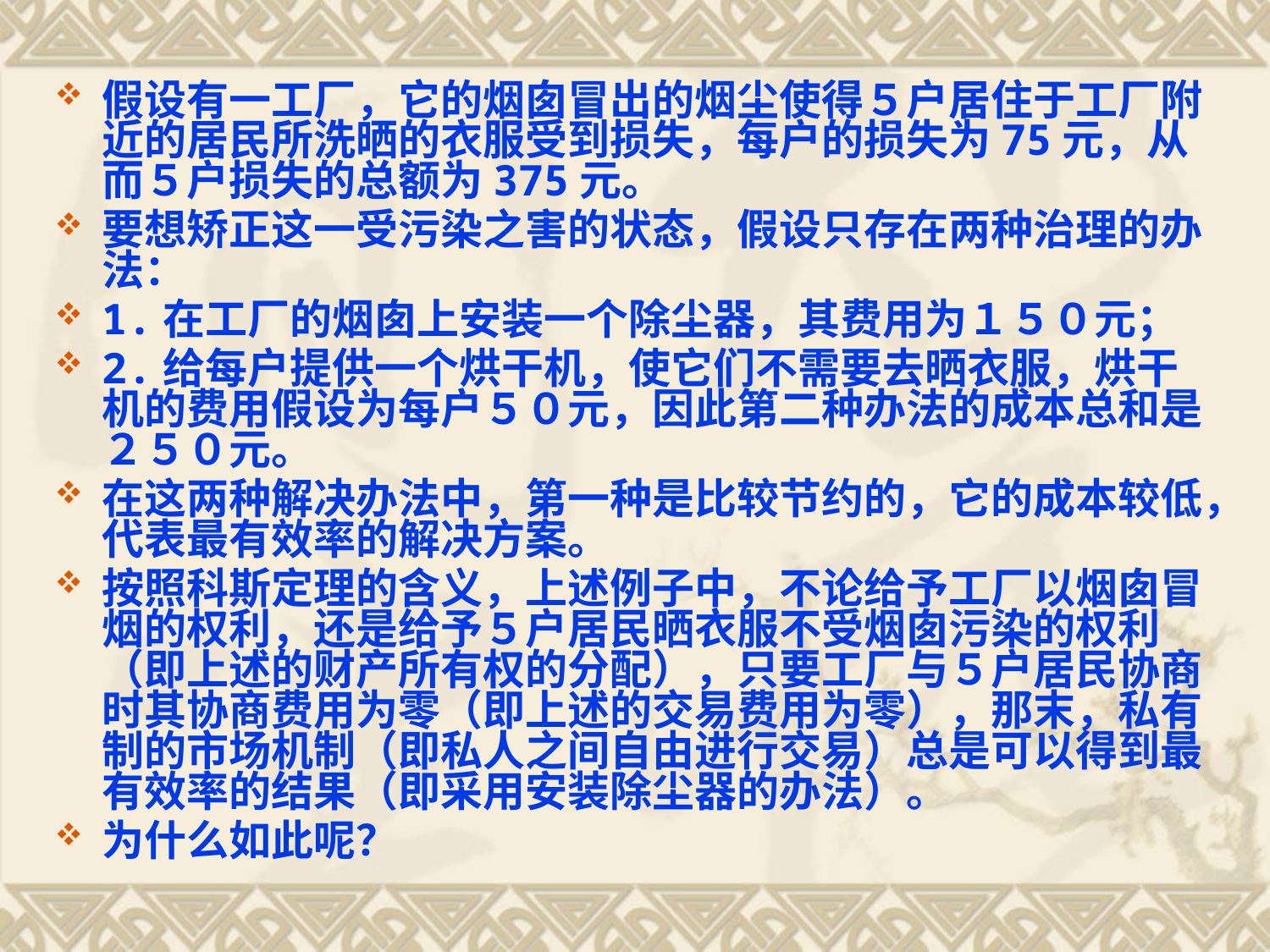

假设有一工厂，它的烟囱冒出的烟尘使得５户居住于工厂附近的居民所洗晒的衣服受到损失，每户的损失为75元，从而５户损失的总额为375元。
要想矫正这一受污染之害的状态，假设只存在两种治理的办法：
1.在工厂的烟囱上安装一个除尘器，其费用为１５０元；
2.给每户提供一个烘干机，使它们不需要去晒衣服，烘干机的费用假设为每户５０元，因此第二种办法的成本总和是２５０元。
在这两种解决办法中，第一种是比较节约的，它的成本较低，代表最有效率的解决方案。
按照科斯定理的含义，上述例子中，不论给予工厂以烟囱冒烟的权利，还是给予５户居民晒衣服不受烟囱污染的权利（即上述的财产所有权的分配），只要工厂与５户居民协商时其协商费用为零（即上述的交易费用为零），那末，私有制的市场机制（即私人之间自由进行交易）总是可以得到最有效率的结果（即采用安装除尘器的办法）。
为什么如此呢？